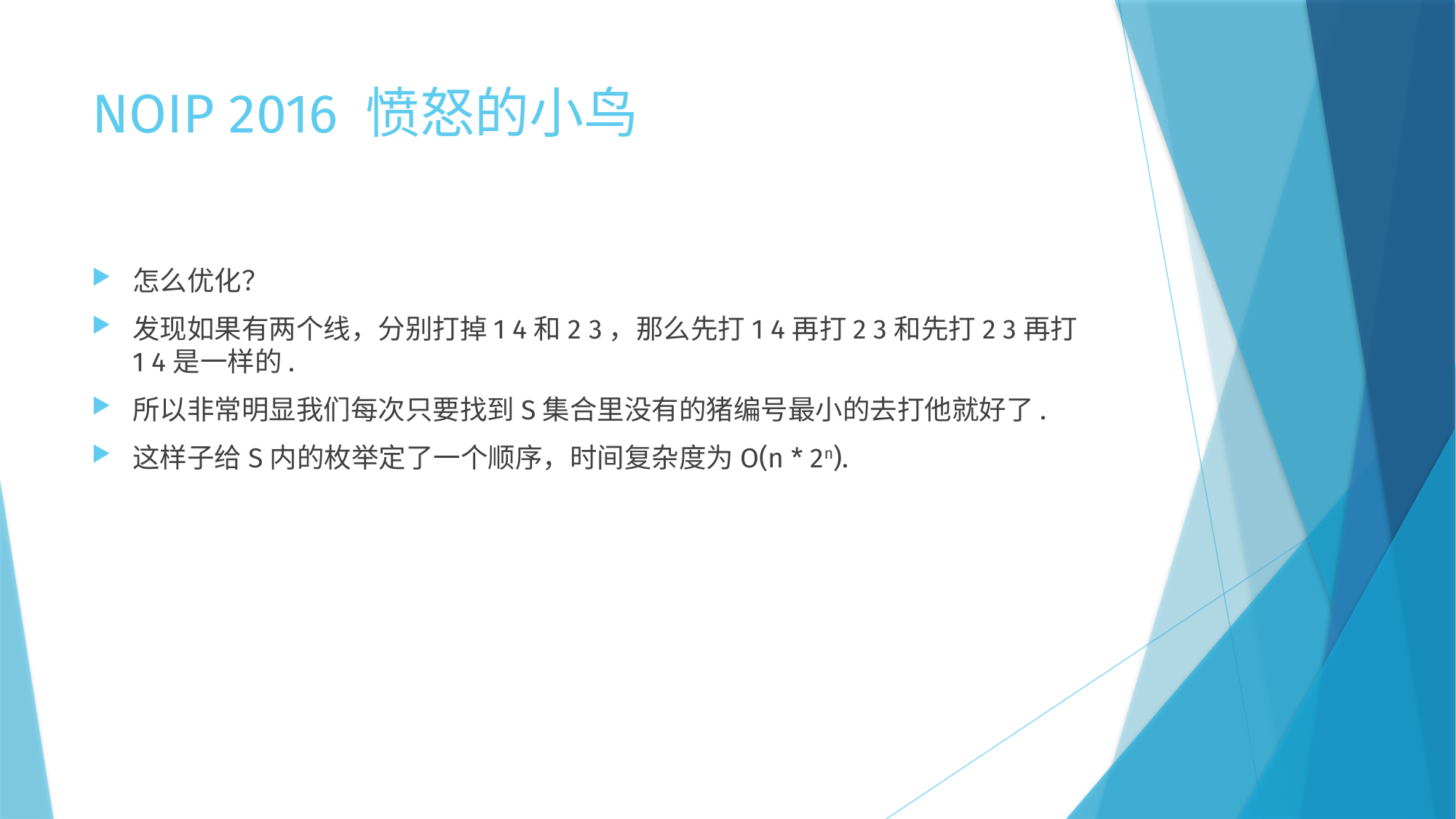

# NOIP 2016 愤怒的小鸟
怎么优化？
发现如果有两个线，分别打掉1 4和2 3，那么先打1 4再打2 3和先打2 3再打1 4是一样的.
所以非常明显我们每次只要找到S集合里没有的猪编号最小的去打他就好了.
这样子给S内的枚举定了一个顺序，时间复杂度为O(n * 2n).